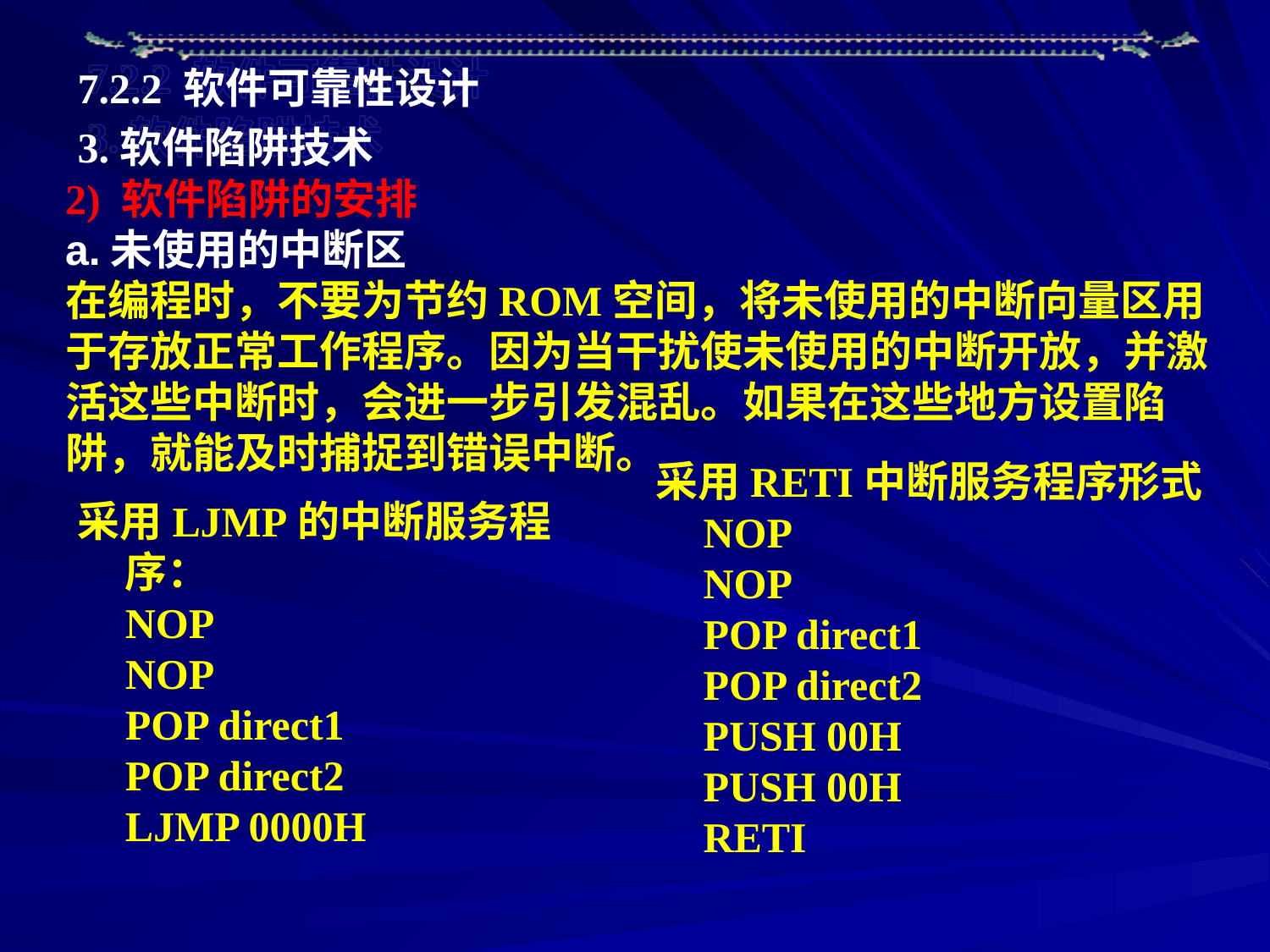

7.2.2 软件可靠性设计
3.软件陷阱技术
2) 软件陷阱的安排
a.未使用的中断区
在编程时，不要为节约ROM空间，将未使用的中断向量区用于存放正常工作程序。因为当干扰使未使用的中断开放，并激活这些中断时，会进一步引发混乱。如果在这些地方设置陷阱，就能及时捕捉到错误中断。
采用RETI中断服务程序形式
	NOP
	NOP
	POP direct1
	POP direct2
	PUSH 00H
	PUSH 00H
	RETI
采用LJMP的中断服务程序：
	NOP
	NOP
	POP direct1
	POP direct2
	LJMP 0000H